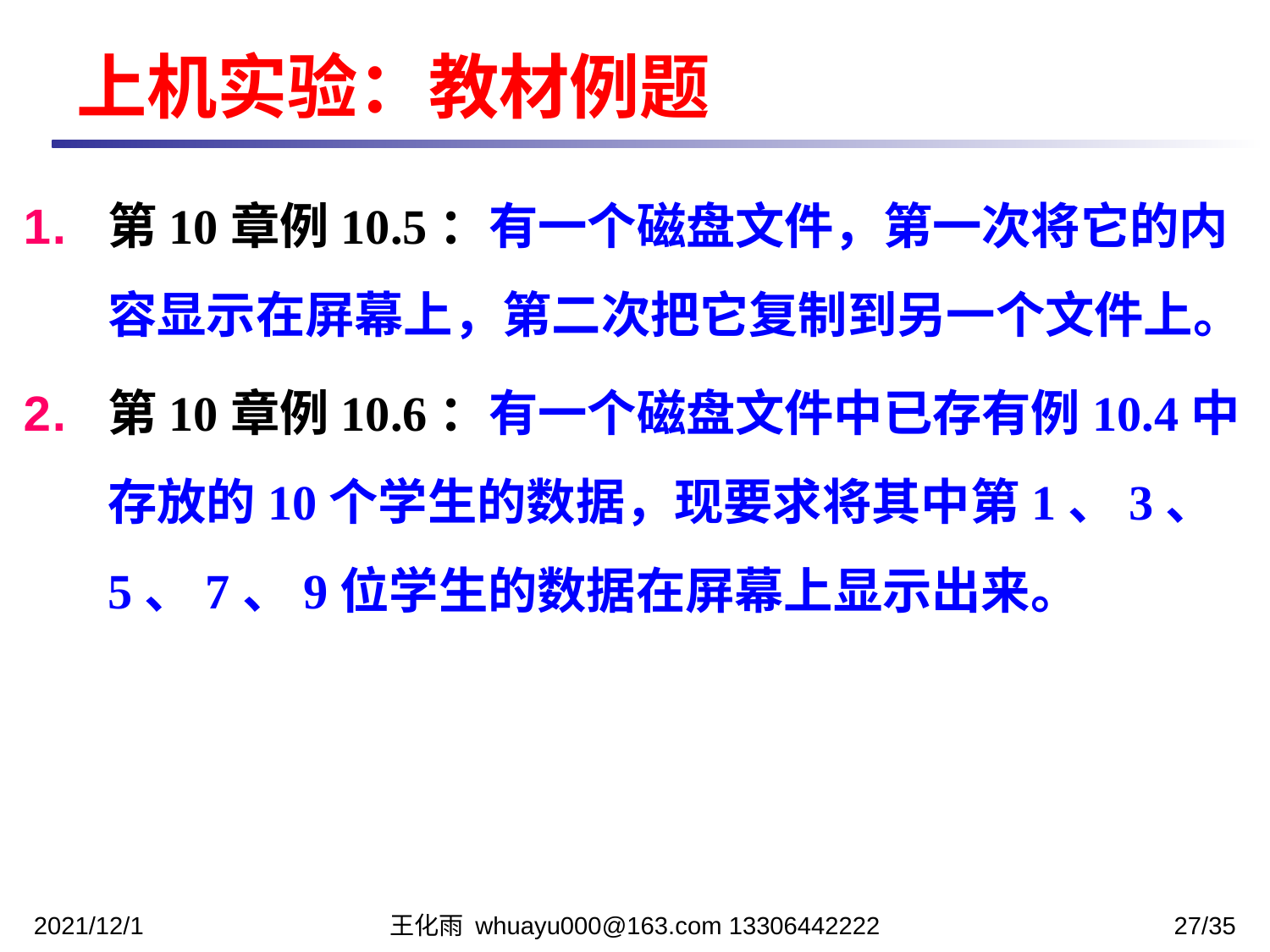

上机实验：教材例题
第10章例10.5：有一个磁盘文件，第一次将它的内容显示在屏幕上，第二次把它复制到另一个文件上。
第10章例10.6：有一个磁盘文件中已存有例10.4中存放的10个学生的数据，现要求将其中第1、3、5、7、9位学生的数据在屏幕上显示出来。
2021/12/1
王化雨 whuayu000@163.com 13306442222
27/35